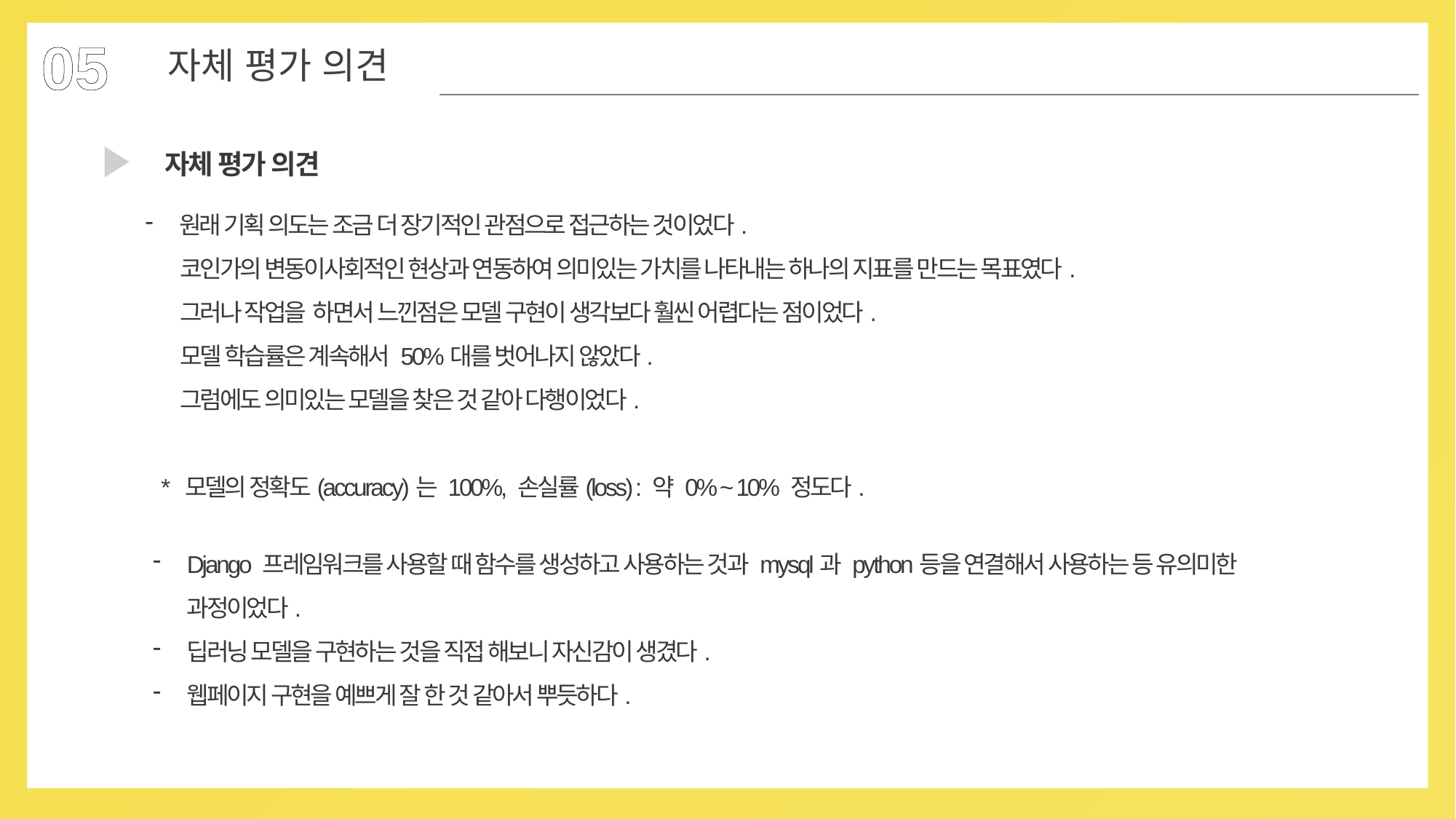

05
자체 평가 의견
▶

자체 평가 의견
원래 기획 의도는 조금 더 장기적인 관점으로 접근하는 것이었다.
      코인가의 변동이사회적인 현상과 연동하여 의미있는 가치를 나타내는 하나의 지표를 만드는 목표였다.
      그러나 작업을  하면서 느낀점은 모델 구현이 생각보다 훨씬 어렵다는 점이었다.
      모델 학습률은 계속해서 50%대를 벗어나지 않았다.
      그럼에도 의미있는 모델을 찾은 것 같아 다행이었다.

   *  모델의 정확도(accuracy)는 100%, 손실률(loss) : 약 0% ~ 10% 정도다.
Django 프레임워크를 사용할 때 함수를 생성하고 사용하는 것과 mysql과 python등을 연결해서 사용하는 등 유의미한 과정이었다.
딥러닝 모델을 구현하는 것을 직접 해보니 자신감이 생겼다.
웹페이지 구현을 예쁘게 잘 한 것 같아서 뿌듯하다.